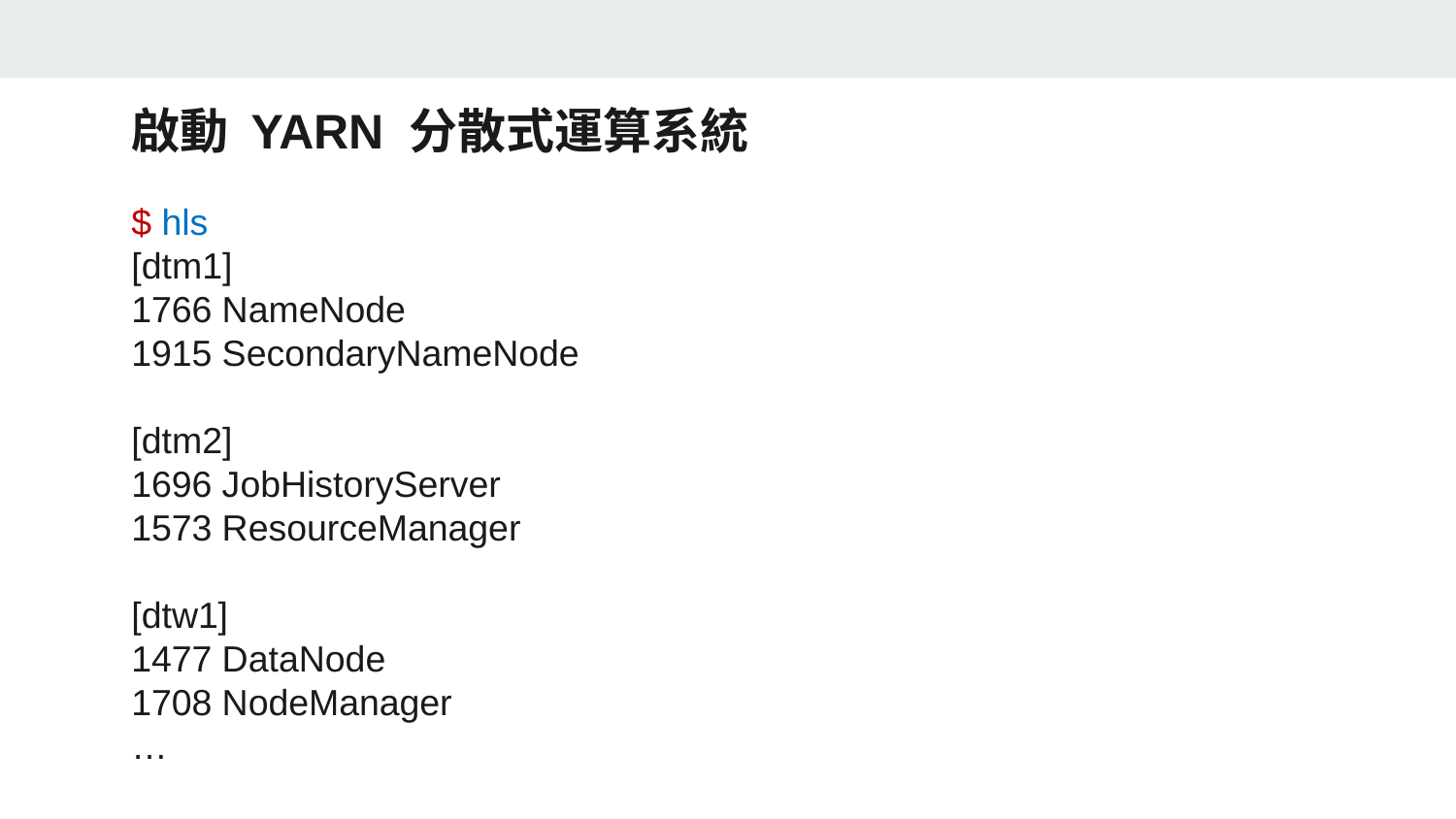

啟動 YARN 分散式運算系統
$ hls
[dtm1]
1766 NameNode
1915 SecondaryNameNode

[dtm2]
1696 JobHistoryServer
1573 ResourceManager

[dtw1]
1477 DataNode
1708 NodeManager
…